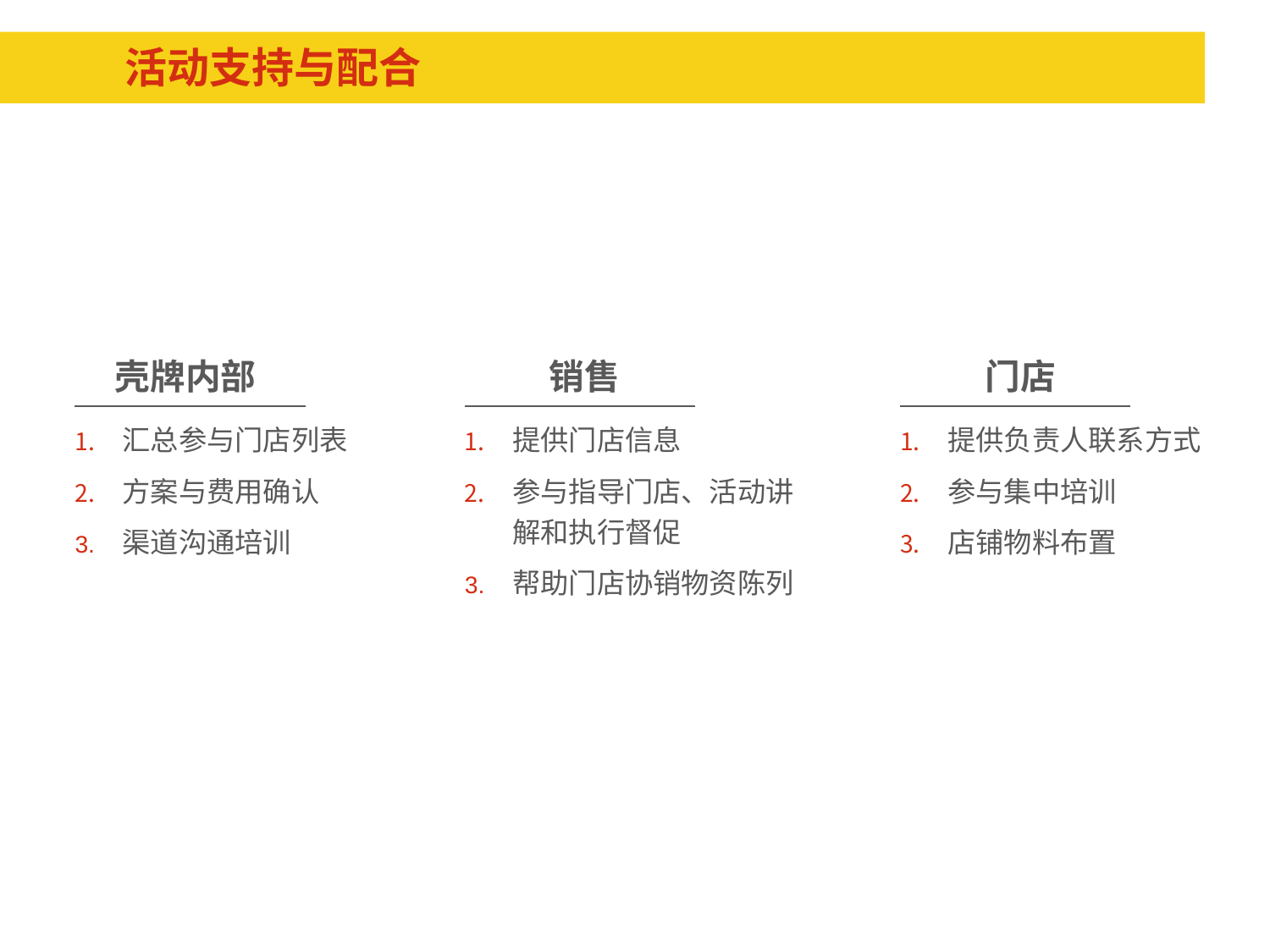

# 活动支持与配合
壳牌内部
销售
门店
汇总参与门店列表
方案与费用确认
渠道沟通培训
提供门店信息
参与指导门店、活动讲解和执行督促
帮助门店协销物资陈列
提供负责人联系方式
参与集中培训
店铺物料布置